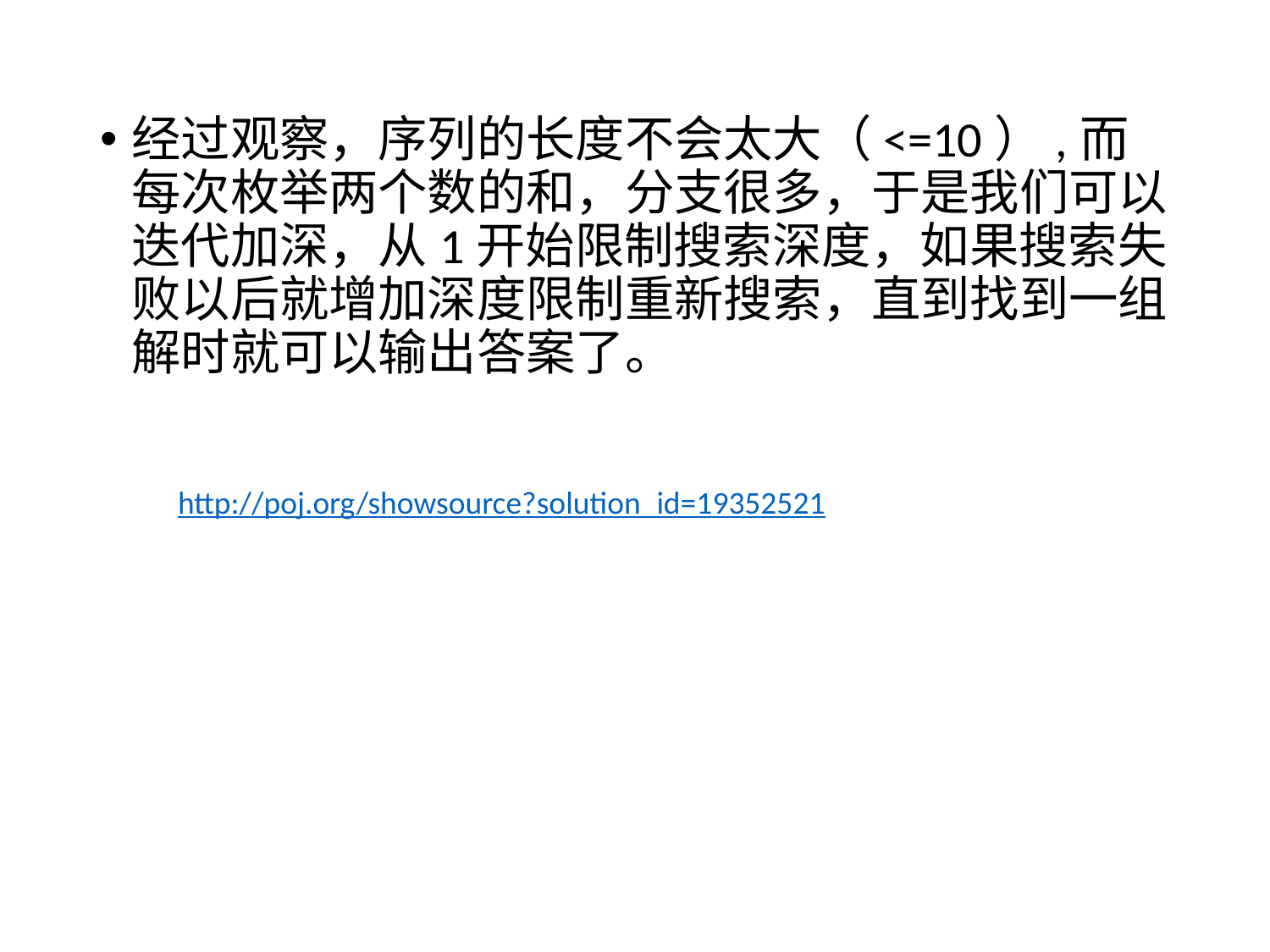

经过观察，序列的长度不会太大（<=10）,而每次枚举两个数的和，分支很多，于是我们可以迭代加深，从1开始限制搜索深度，如果搜索失败以后就增加深度限制重新搜索，直到找到一组解时就可以输出答案了。
http://poj.org/showsource?solution_id=19352521